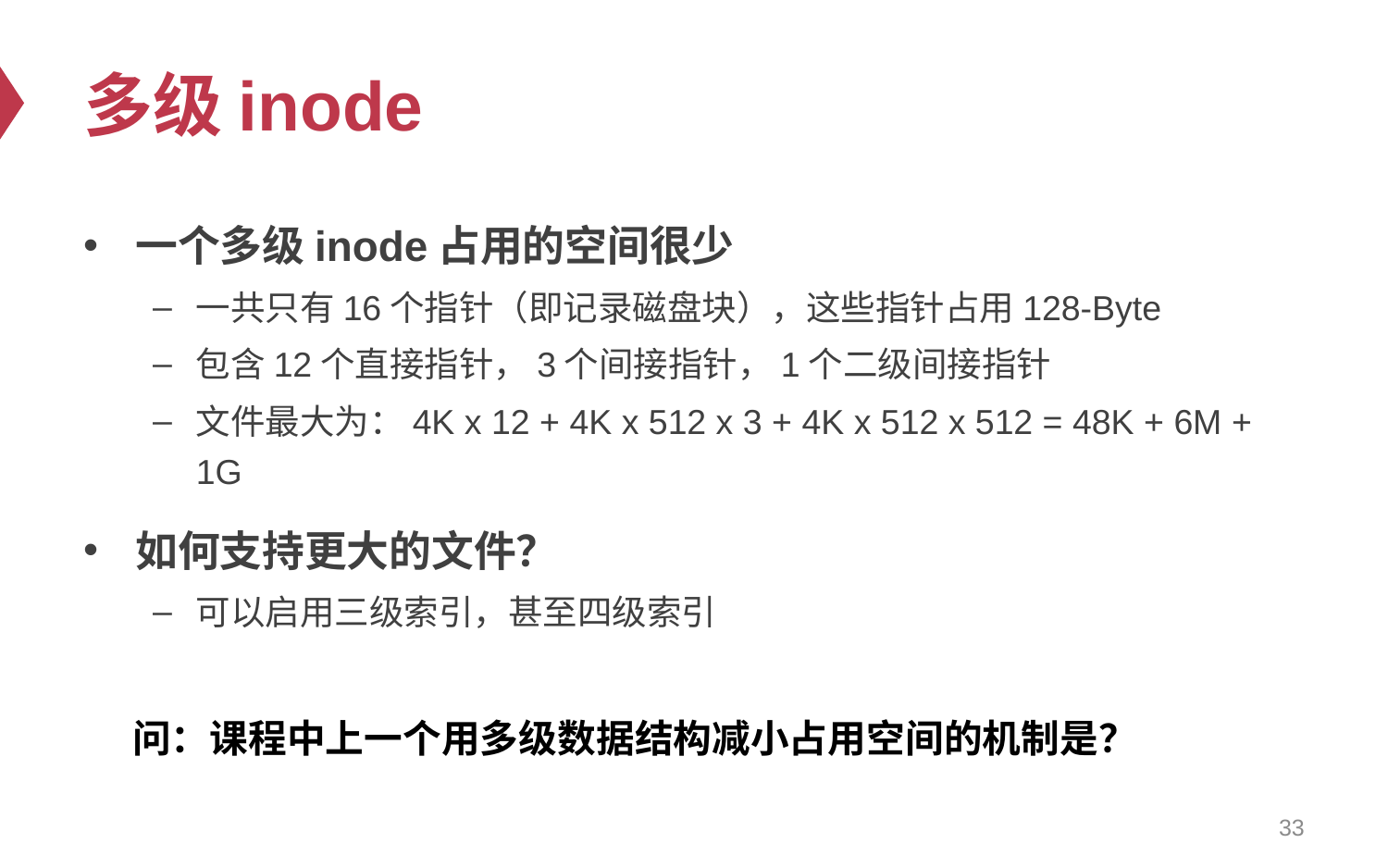

# 多级inode
一个多级inode占用的空间很少
一共只有16个指针（即记录磁盘块），这些指针占用128-Byte
包含12个直接指针，3个间接指针，1个二级间接指针
文件最大为：4K x 12 + 4K x 512 x 3 + 4K x 512 x 512 = 48K + 6M + 1G
如何支持更大的文件？
可以启用三级索引，甚至四级索引

问：课程中上一个用多级数据结构减小占用空间的机制是？
33